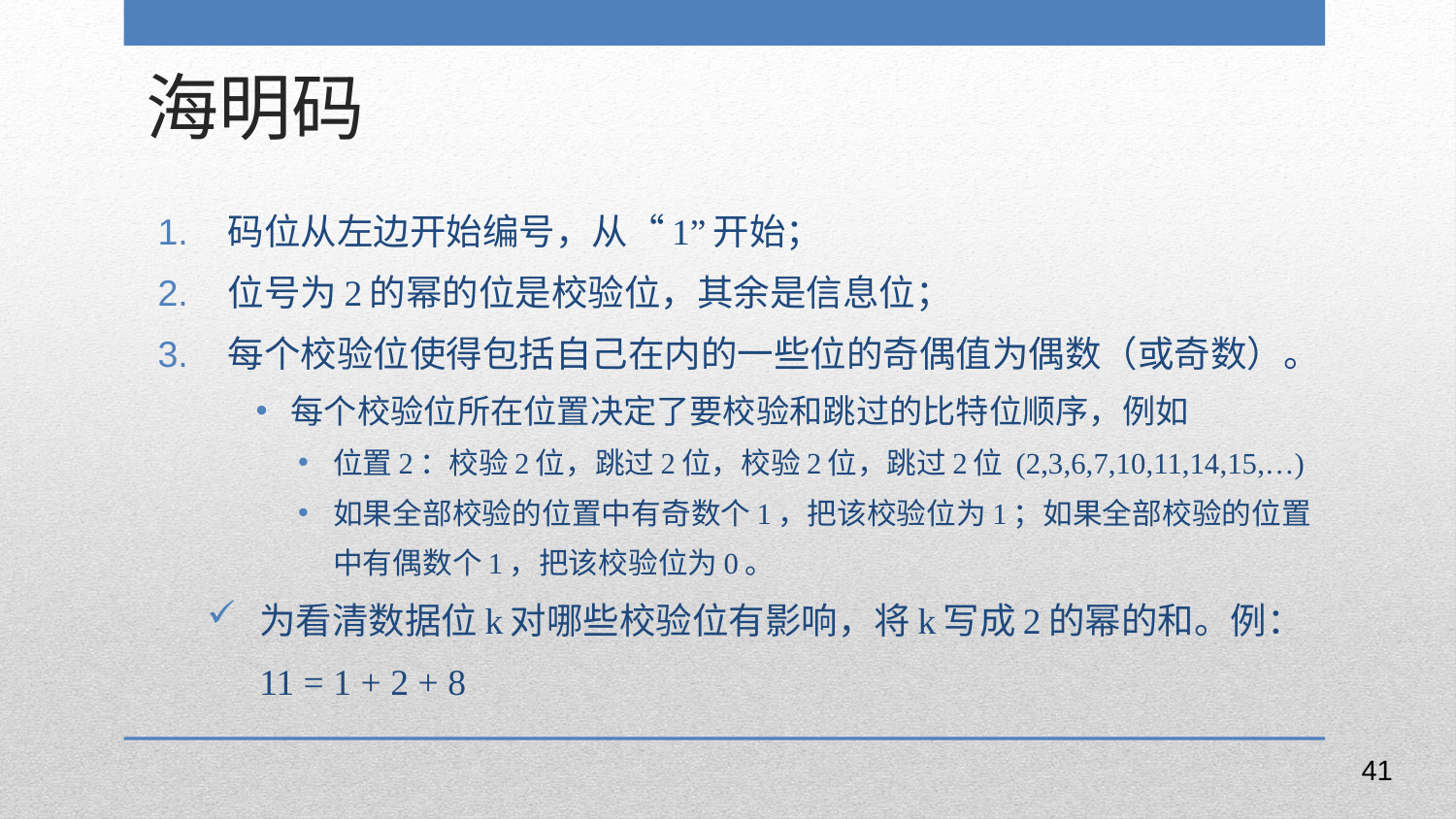

海明码
码位从左边开始编号，从“1”开始；
位号为2的幂的位是校验位，其余是信息位；
每个校验位使得包括自己在内的一些位的奇偶值为偶数（或奇数）。
每个校验位所在位置决定了要校验和跳过的比特位顺序，例如
位置2：校验2位，跳过2位，校验2位，跳过2位 (2,3,6,7,10,11,14,15,…)
如果全部校验的位置中有奇数个1，把该校验位为1；如果全部校验的位置中有偶数个1，把该校验位为0。
为看清数据位k对哪些校验位有影响，将k写成2的幂的和。例：11 = 1 + 2 + 8
41